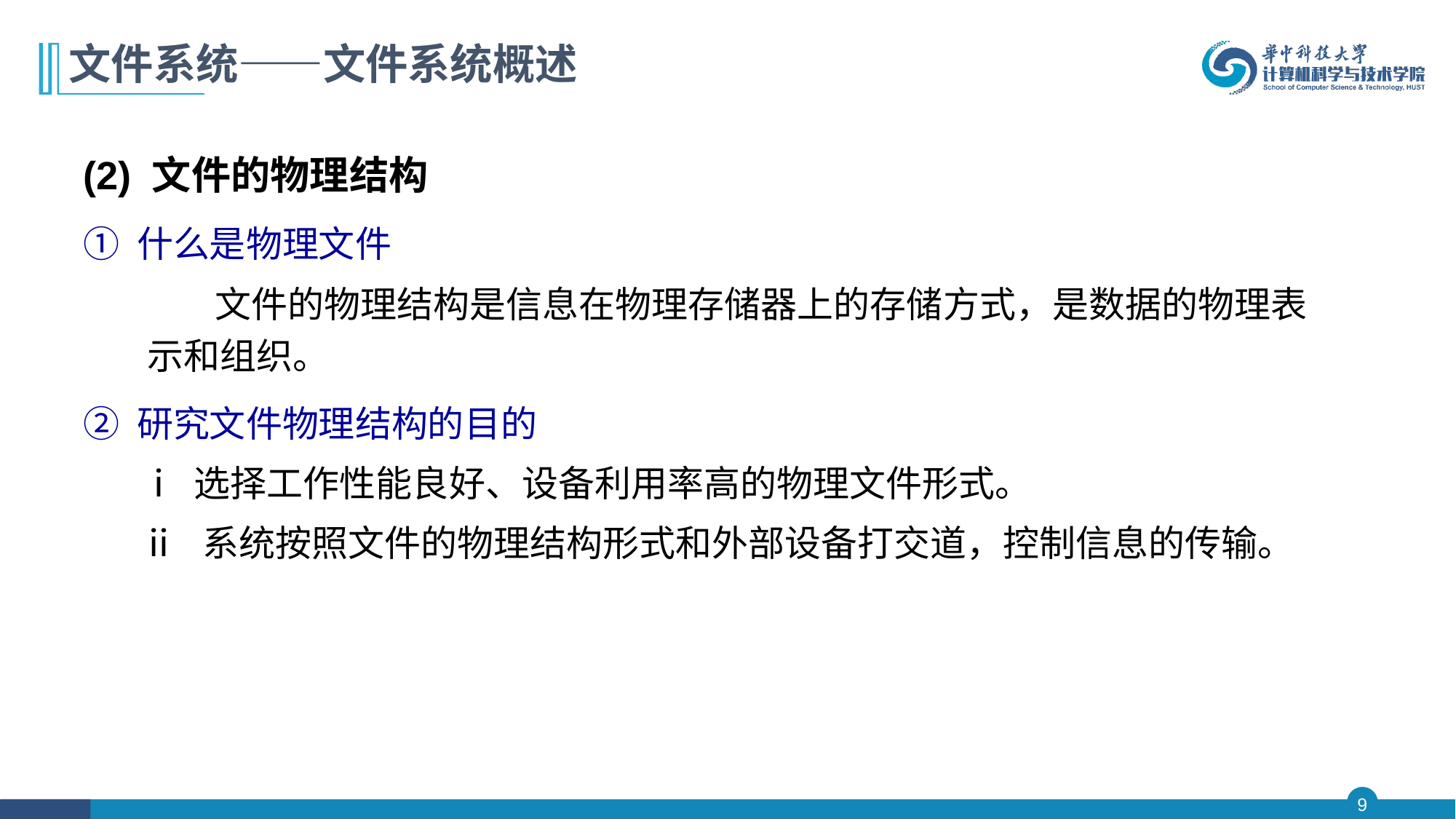

# 文件系统——文件系统概述
(2) 文件的物理结构
① 什么是物理文件
               文件的物理结构是信息在物理存储器上的存储方式，是数据的物理表示和组织。
② 研究文件物理结构的目的
       ⅰ 选择工作性能良好、设备利用率高的物理文件形式。
       ⅱ  系统按照文件的物理结构形式和外部设备打交道，控制信息的传输。